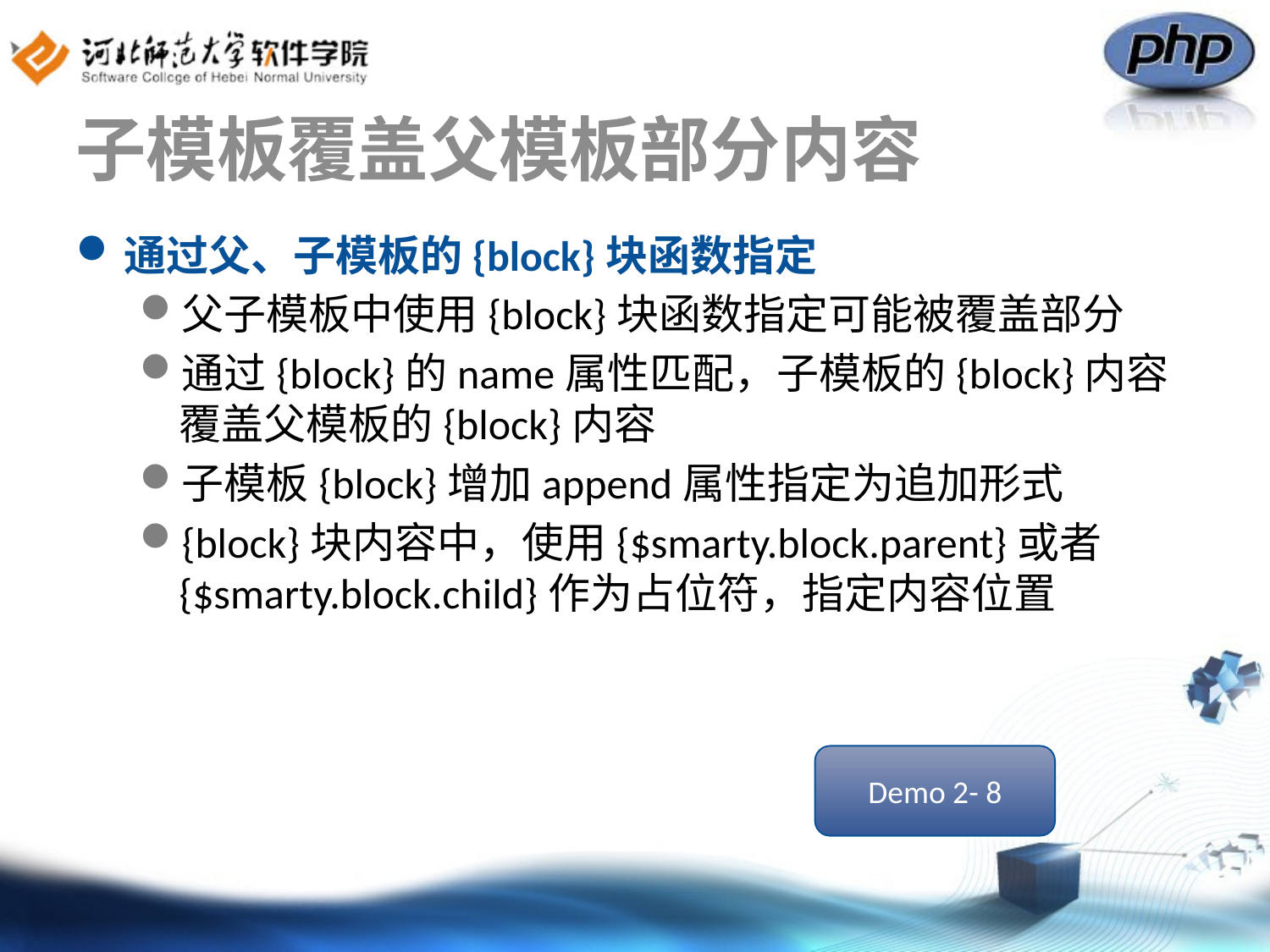

# 子模板覆盖父模板部分内容
通过父、子模板的{block}块函数指定
父子模板中使用{block}块函数指定可能被覆盖部分
通过{block}的name属性匹配，子模板的{block}内容覆盖父模板的{block}内容
子模板{block}增加append属性指定为追加形式
{block}块内容中，使用{$smarty.block.parent}或者{$smarty.block.child}作为占位符，指定内容位置
Demo 2- 8